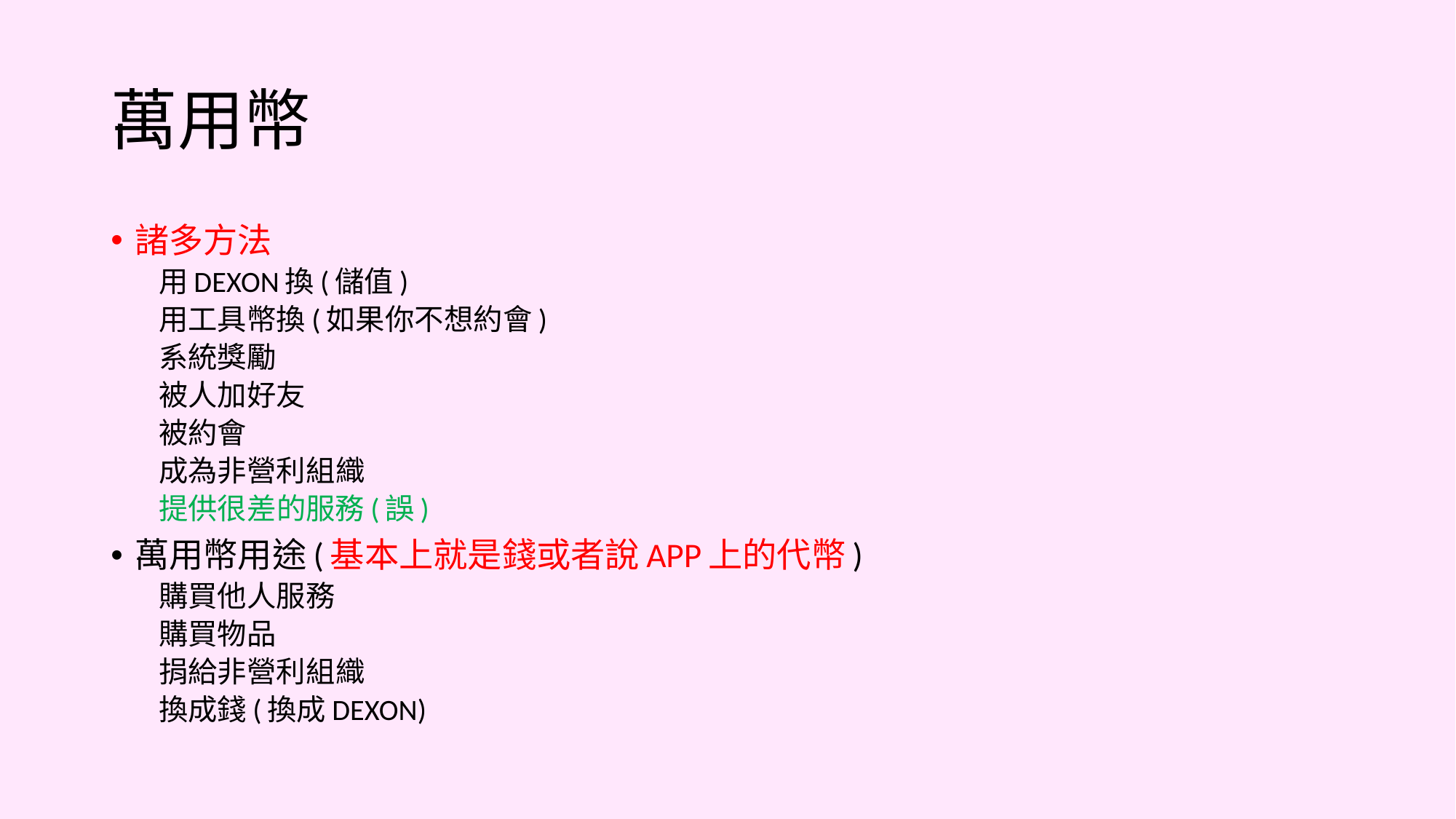

# 萬用幣
諸多方法
用DEXON換(儲值)
用工具幣換(如果你不想約會)
系統獎勵
被人加好友
被約會
成為非營利組織
提供很差的服務(誤)
萬用幣用途(基本上就是錢或者說APP上的代幣)
購買他人服務
購買物品
捐給非營利組織
換成錢(換成DEXON)